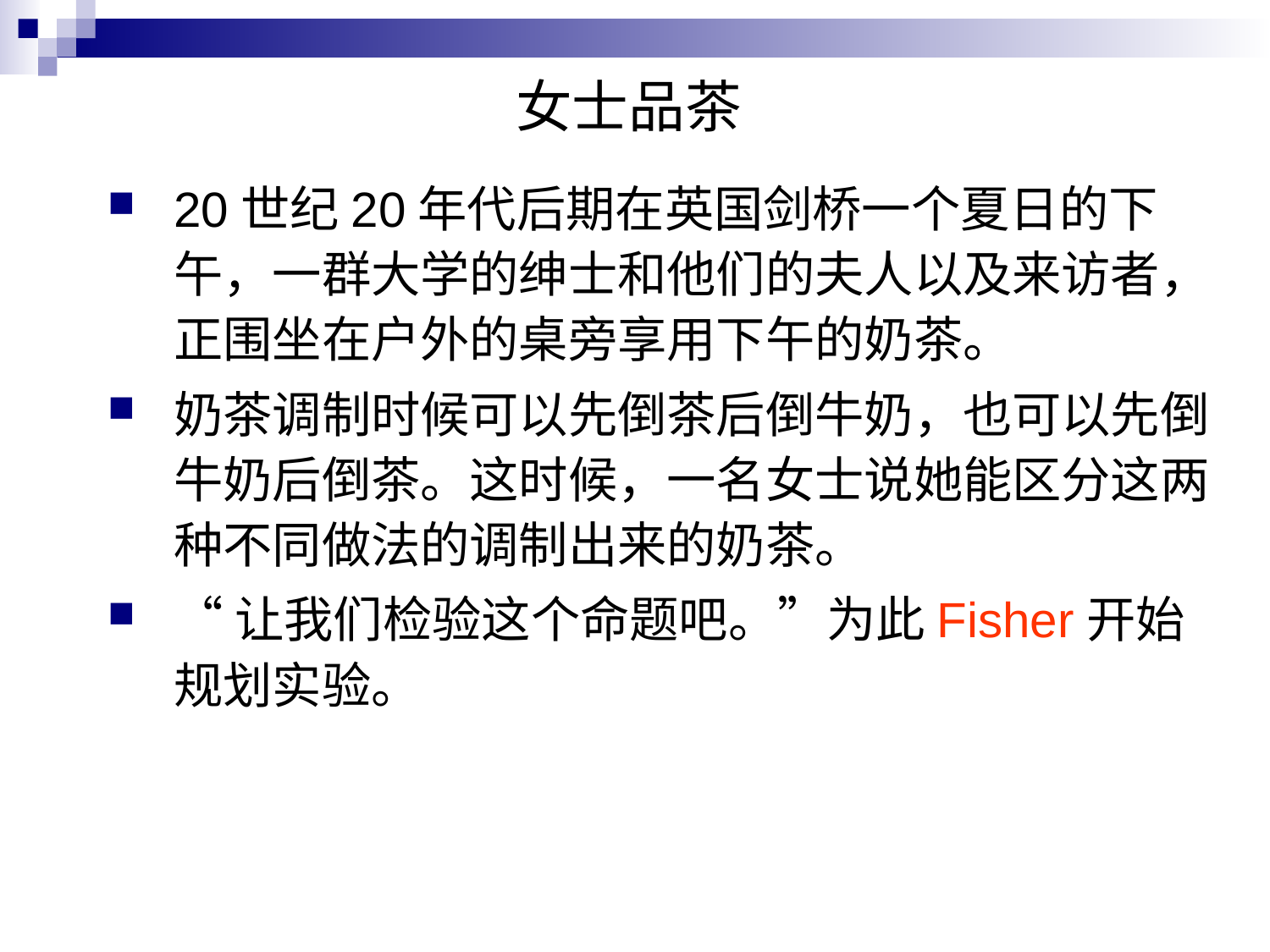

# 女士品茶
20世纪20年代后期在英国剑桥一个夏日的下午，一群大学的绅士和他们的夫人以及来访者，正围坐在户外的桌旁享用下午的奶茶。
奶茶调制时候可以先倒茶后倒牛奶，也可以先倒牛奶后倒茶。这时候，一名女士说她能区分这两种不同做法的调制出来的奶茶。
“让我们检验这个命题吧。”为此Fisher开始规划实验。